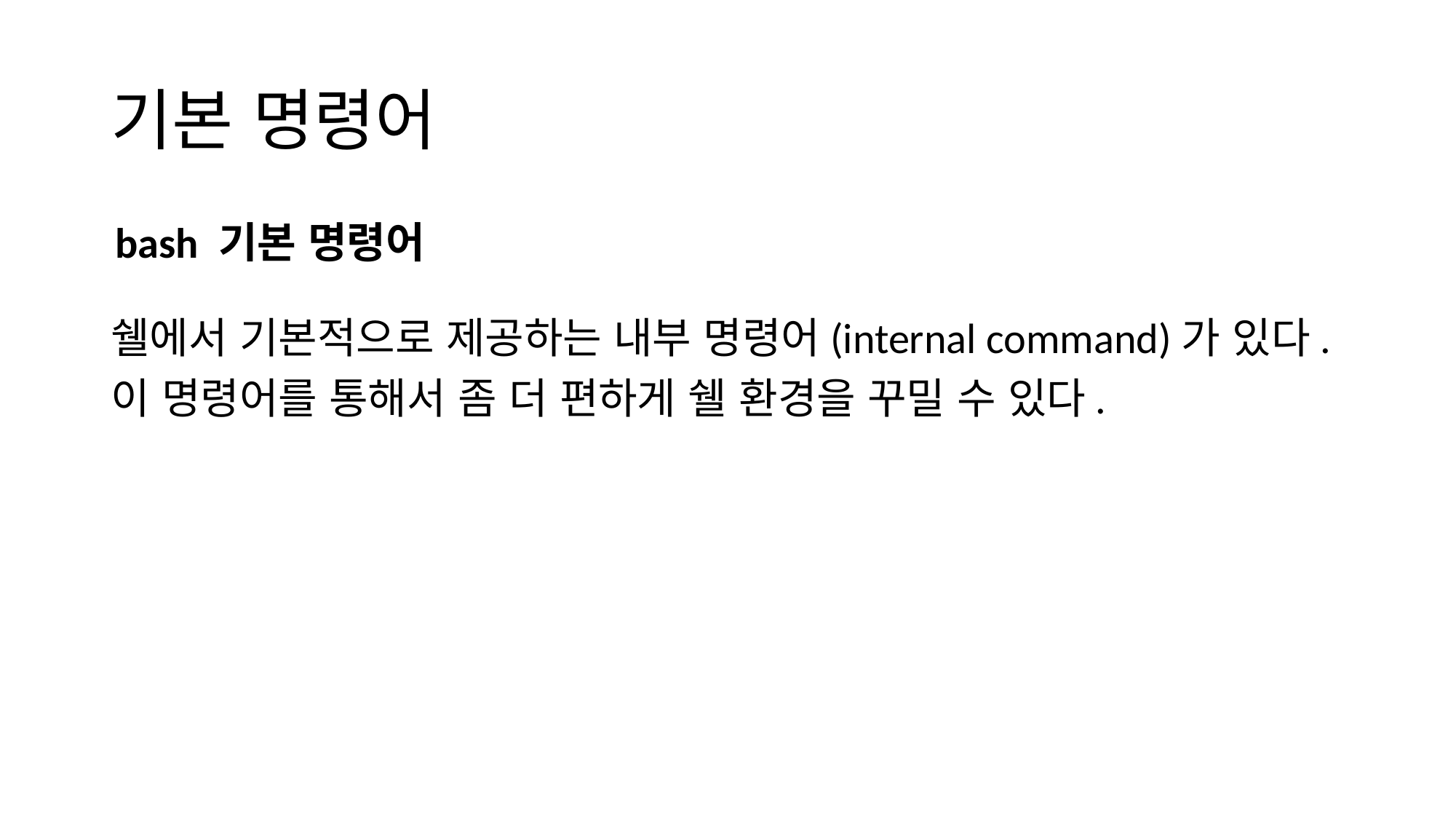

# 기본 명령어
bash 기본 명령어
쉘에서 기본적으로 제공하는 내부 명령어(internal command)가 있다. 이 명령어를 통해서 좀 더 편하게 쉘 환경을 꾸밀 수 있다.